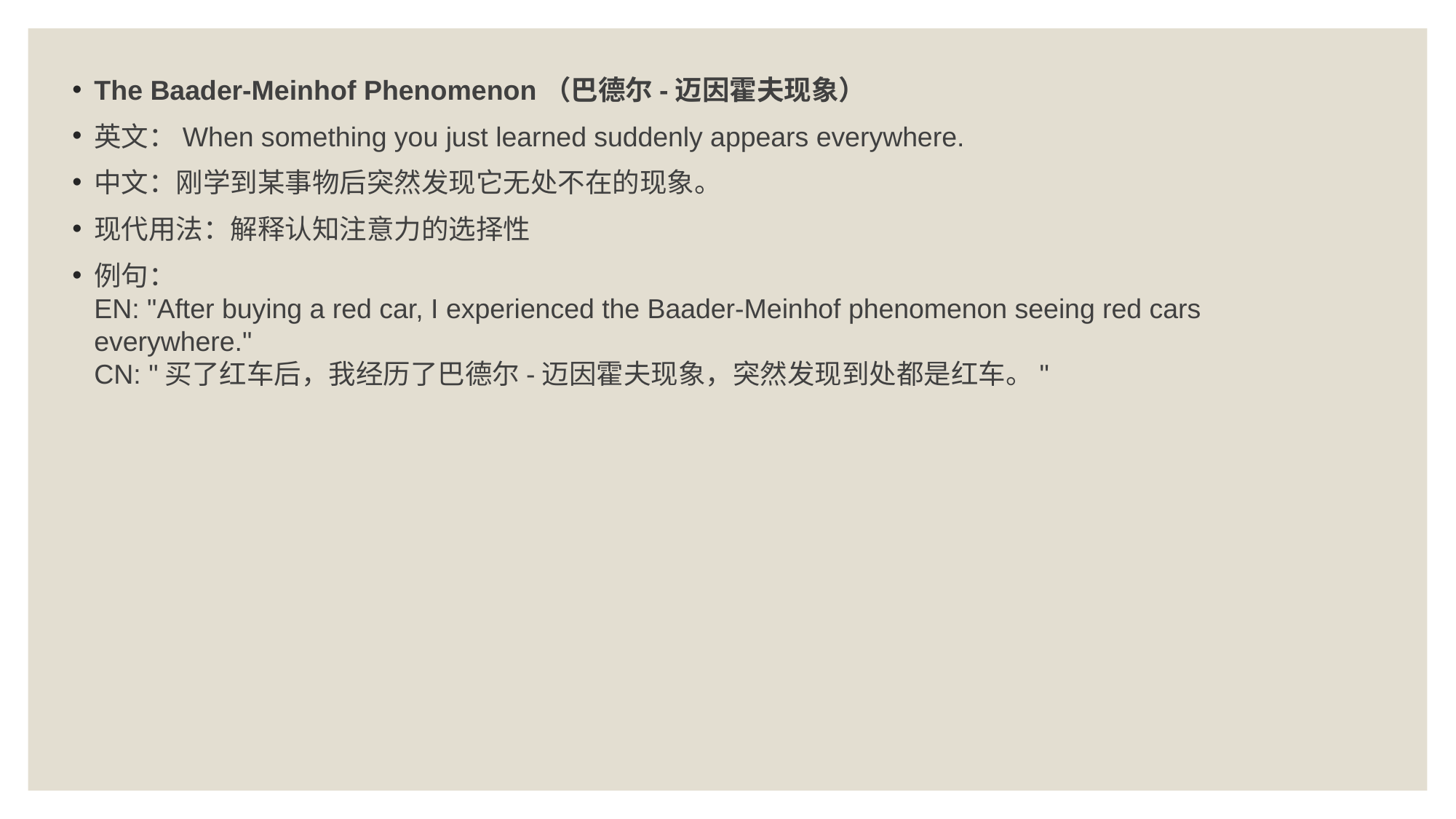

The Baader-Meinhof Phenomenon（巴德尔-迈因霍夫现象）
英文：When something you just learned suddenly appears everywhere.
中文：刚学到某事物后突然发现它无处不在的现象。
现代用法：解释认知注意力的选择性
例句：
EN: "After buying a red car, I experienced the Baader-Meinhof phenomenon seeing red cars everywhere."
CN: "买了红车后，我经历了巴德尔-迈因霍夫现象，突然发现到处都是红车。"

#